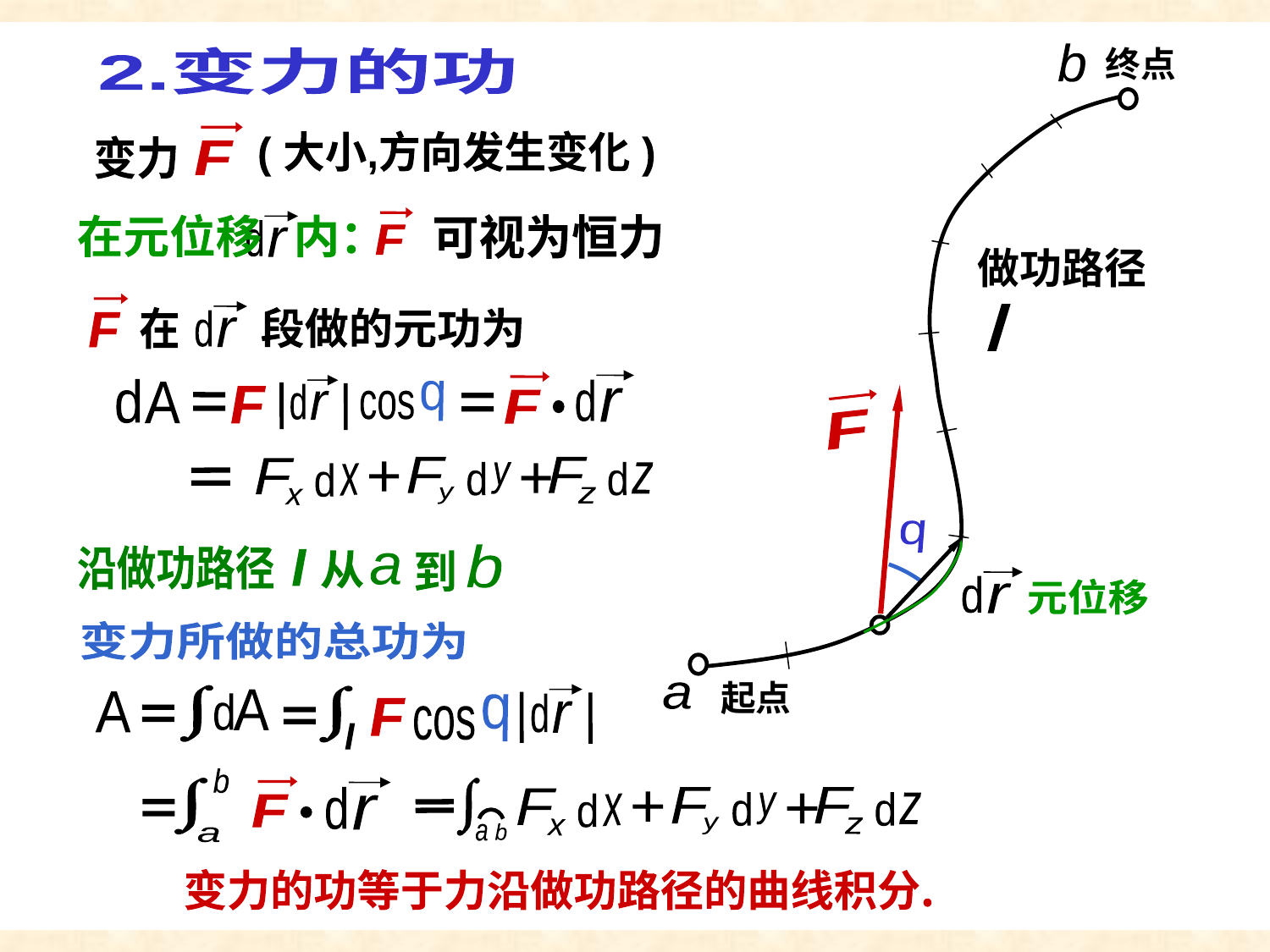

终点
b

2.变力的功

F
( 大小,方向发生变化 )
变力

F
在元位移   内：
可视为恒力

d
r

做功路径
l

F

d
r
在
段做的元功为

d
r

F
d

d
r

θ
A
F
cos

F
F
d
z
z
F
+
d
y
d
+
x
y
x

F

θ

b
沿做功路径
l
从
到
a
变力所做的总功为

l
A
d

d
r

A
θ
cos
F

d
r
元位移

起点
a
b

F

d
r

a

b
a
F
F
d
z
z
F
+
d
y
d
+
x
y
x

变力的功等于力沿做功路径的曲线积分.